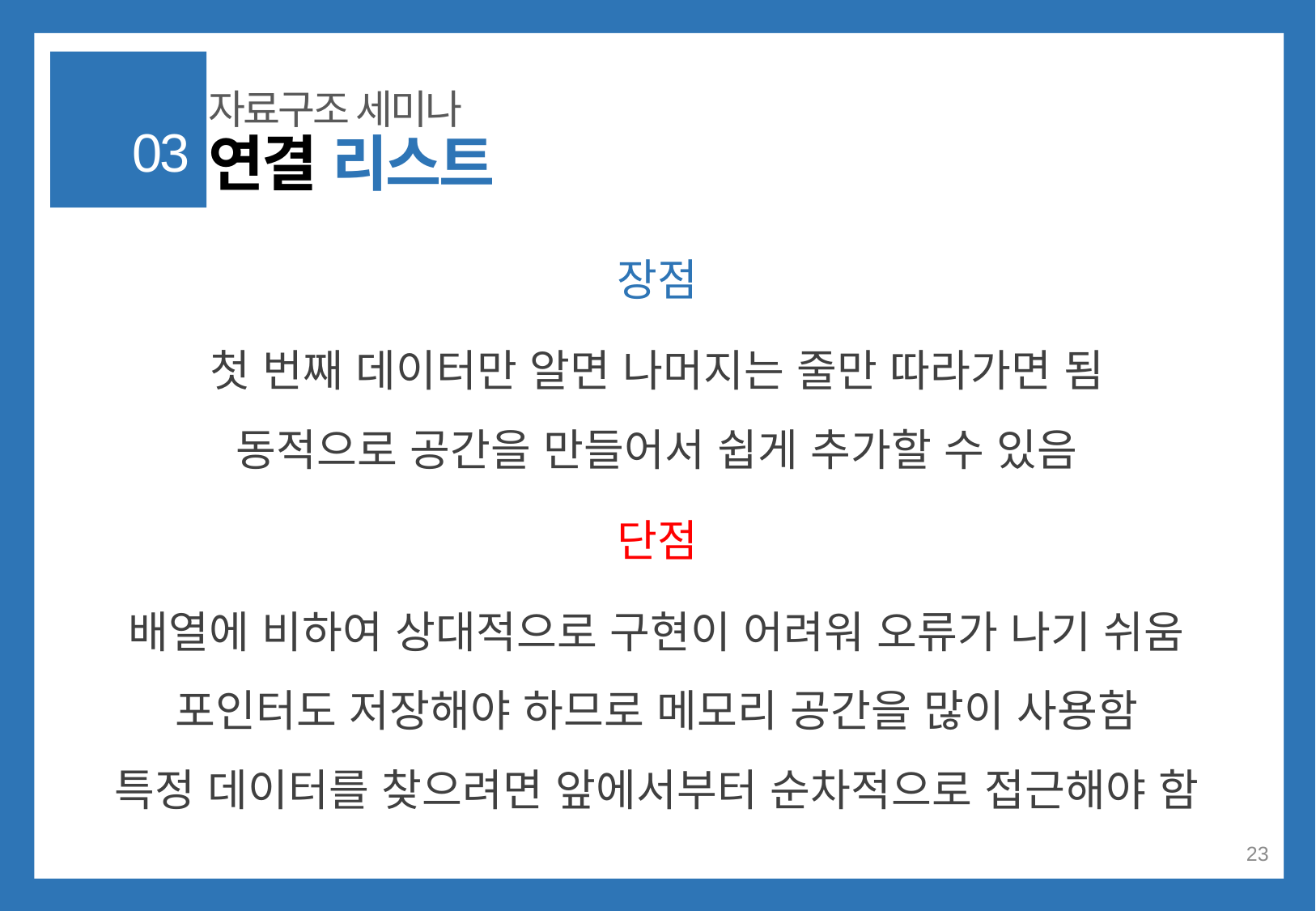

자료구조 세미나
03
연결 리스트
장점
첫 번째 데이터만 알면 나머지는 줄만 따라가면 됨
동적으로 공간을 만들어서 쉽게 추가할 수 있음
단점
배열에 비하여 상대적으로 구현이 어려워 오류가 나기 쉬움
포인터도 저장해야 하므로 메모리 공간을 많이 사용함
특정 데이터를 찾으려면 앞에서부터 순차적으로 접근해야 함
23